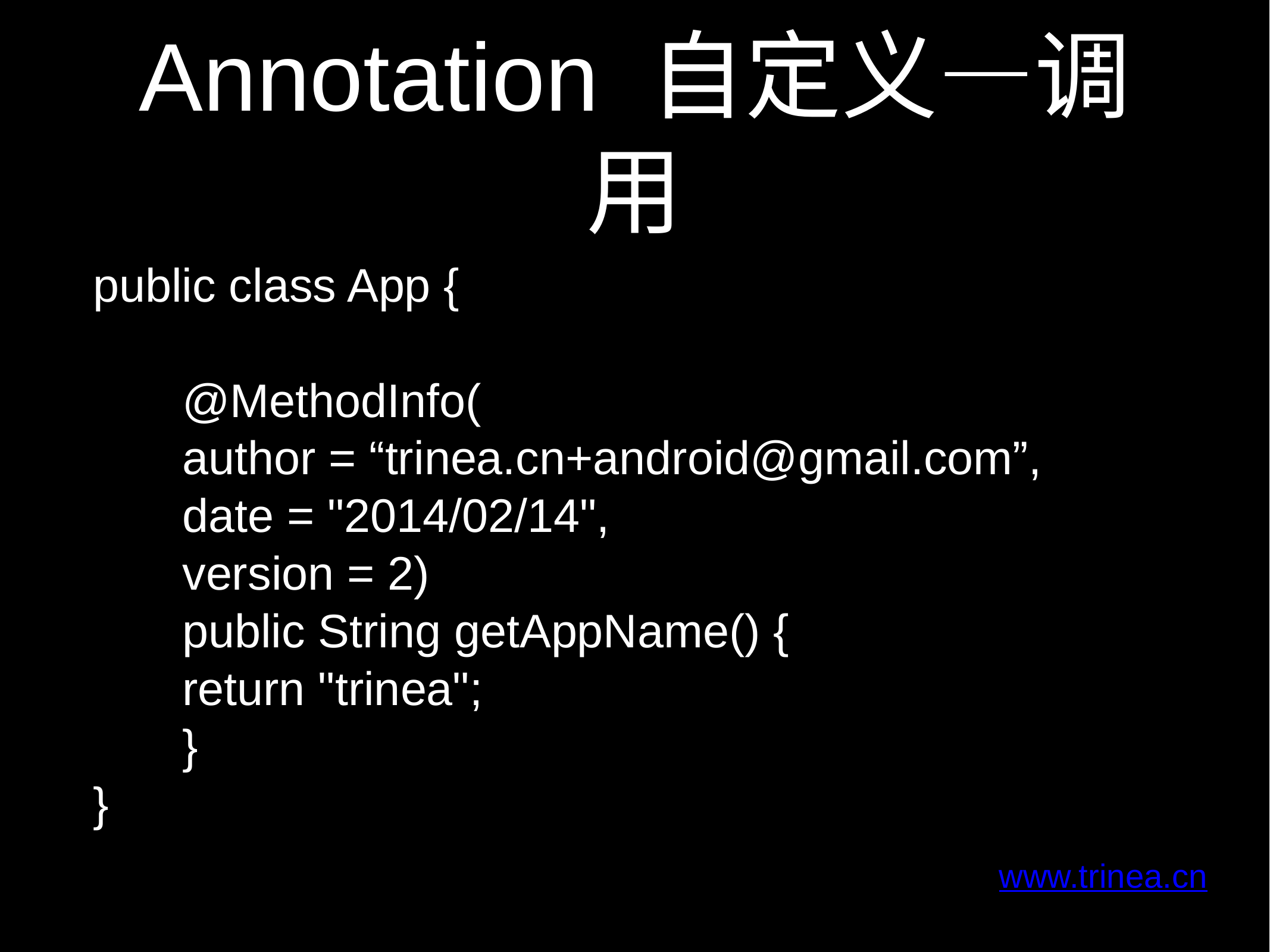

# Annotation 自定义—调用
public class App {

	@MethodInfo(
    	author = “trinea.cn+android@gmail.com”,
    	date = "2014/02/14",
    	version = 2)
	public String getAppName() {
    	return "trinea";
	}
}